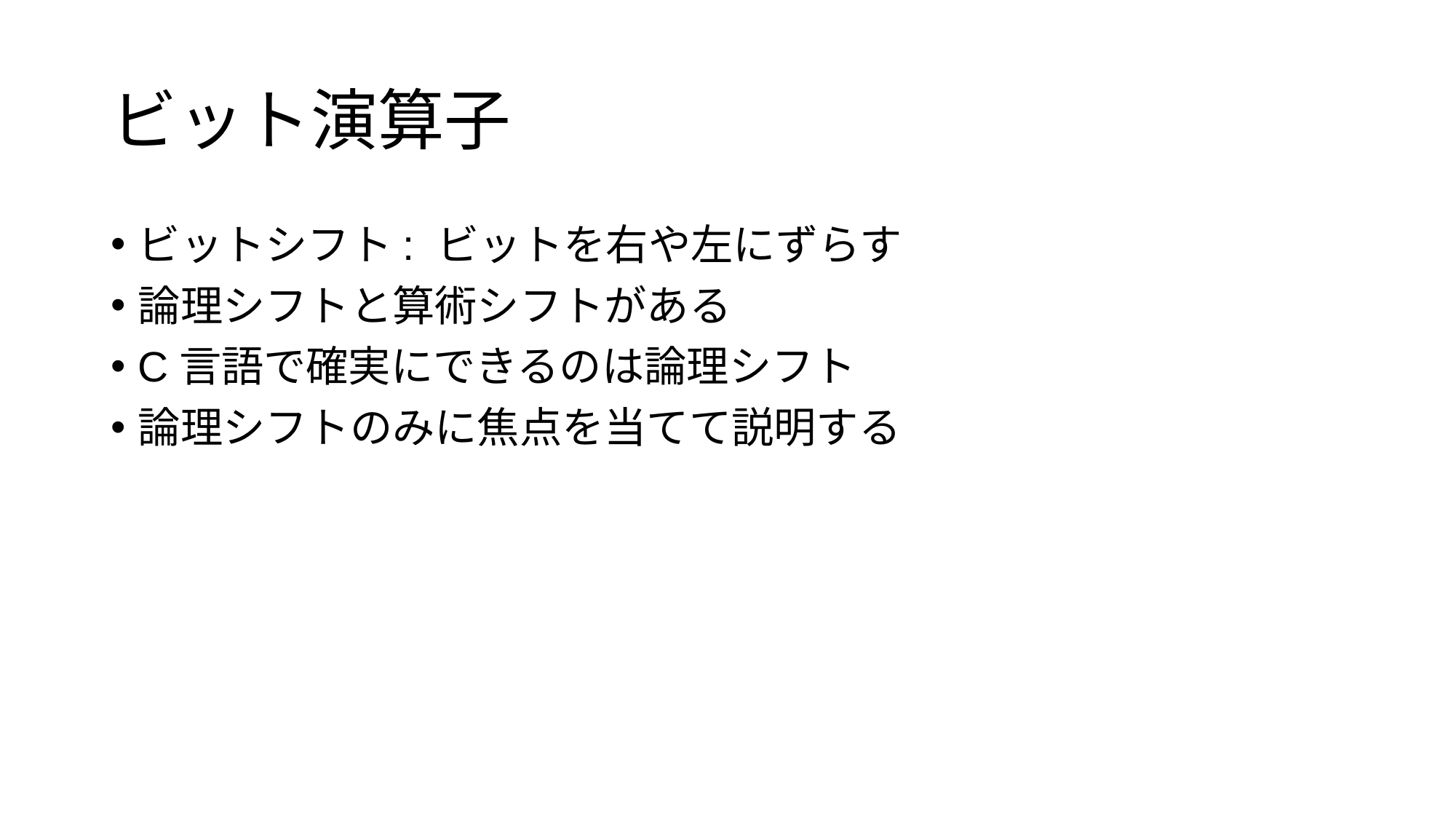

# ビット演算子
ビットシフト: ビットを右や左にずらす
論理シフトと算術シフトがある
C言語で確実にできるのは論理シフト
論理シフトのみに焦点を当てて説明する